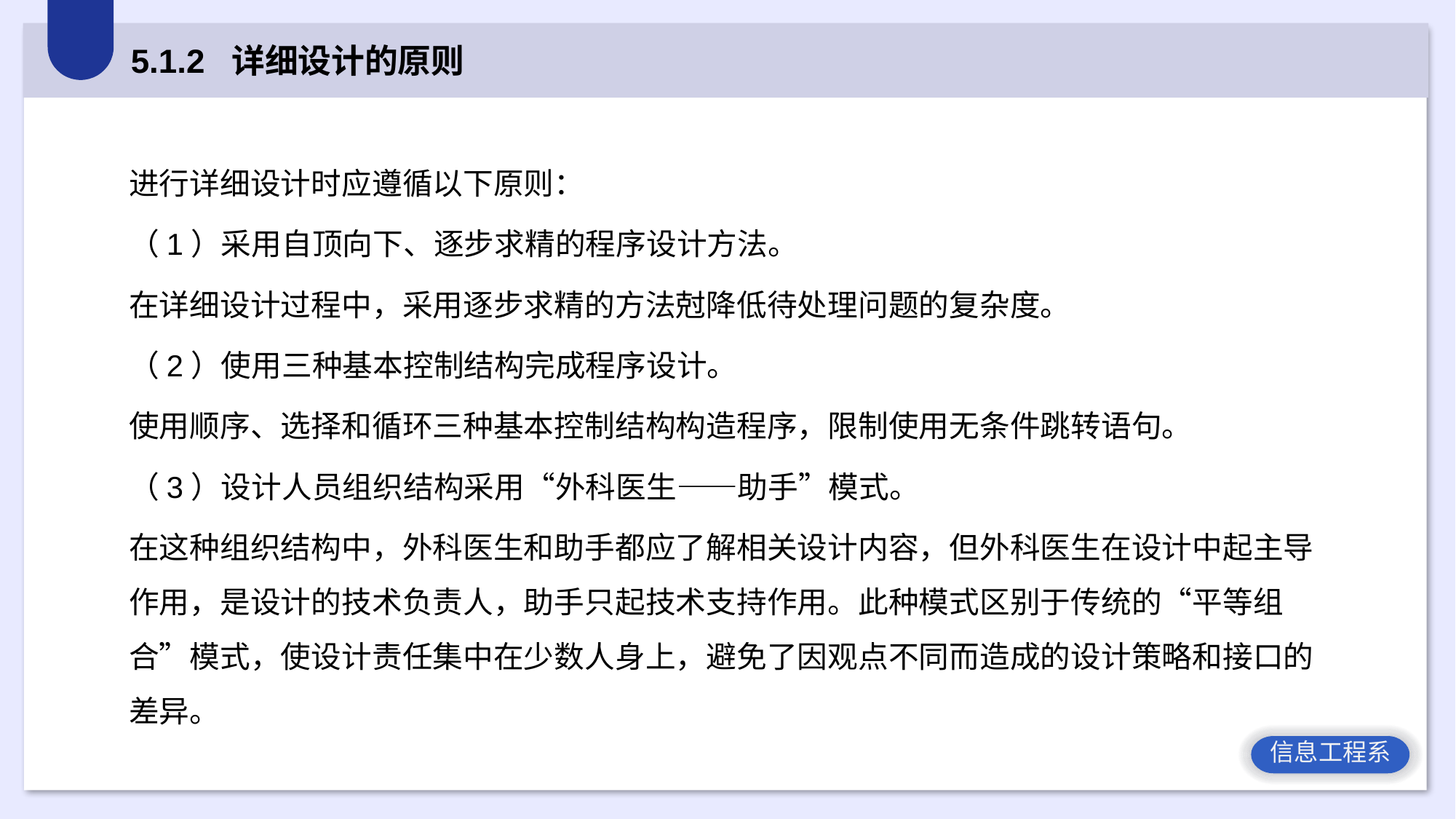

5.1.2  详细设计的原则
进行详细设计时应遵循以下原则：
（1）采用自顶向下、逐步求精的程序设计方法。
在详细设计过程中，采用逐步求精的方法尅降低待处理问题的复杂度。
（2）使用三种基本控制结构完成程序设计。
使用顺序、选择和循环三种基本控制结构构造程序，限制使用无条件跳转语句。
（3）设计人员组织结构采用“外科医生——助手”模式。
在这种组织结构中，外科医生和助手都应了解相关设计内容，但外科医生在设计中起主导作用，是设计的技术负责人，助手只起技术支持作用。此种模式区别于传统的“平等组合”模式，使设计责任集中在少数人身上，避免了因观点不同而造成的设计策略和接口的差异。